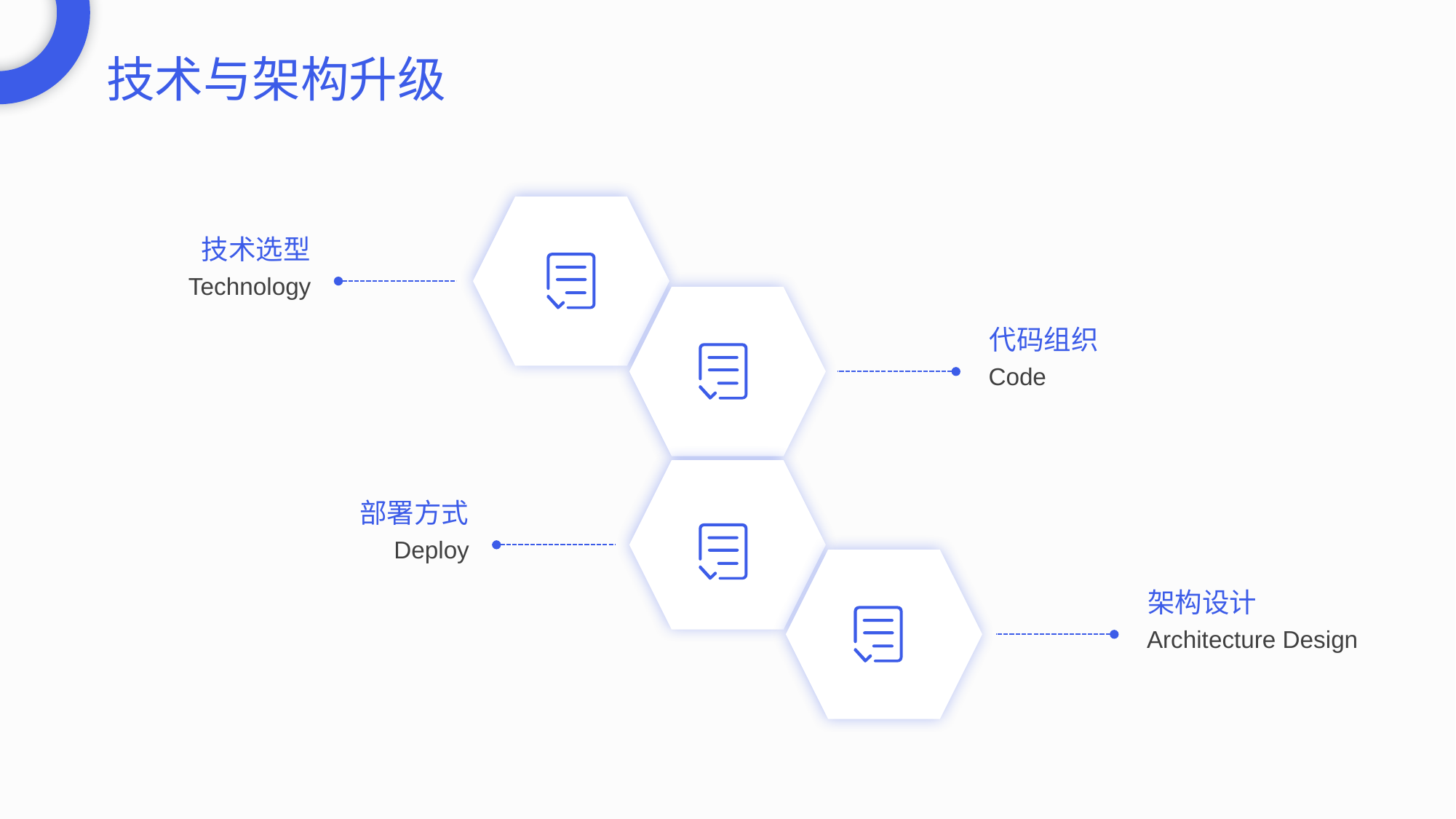

技术与架构升级

技术选型
Technology

代码组织
Code

部署方式
Deploy

架构设计
Architecture Design